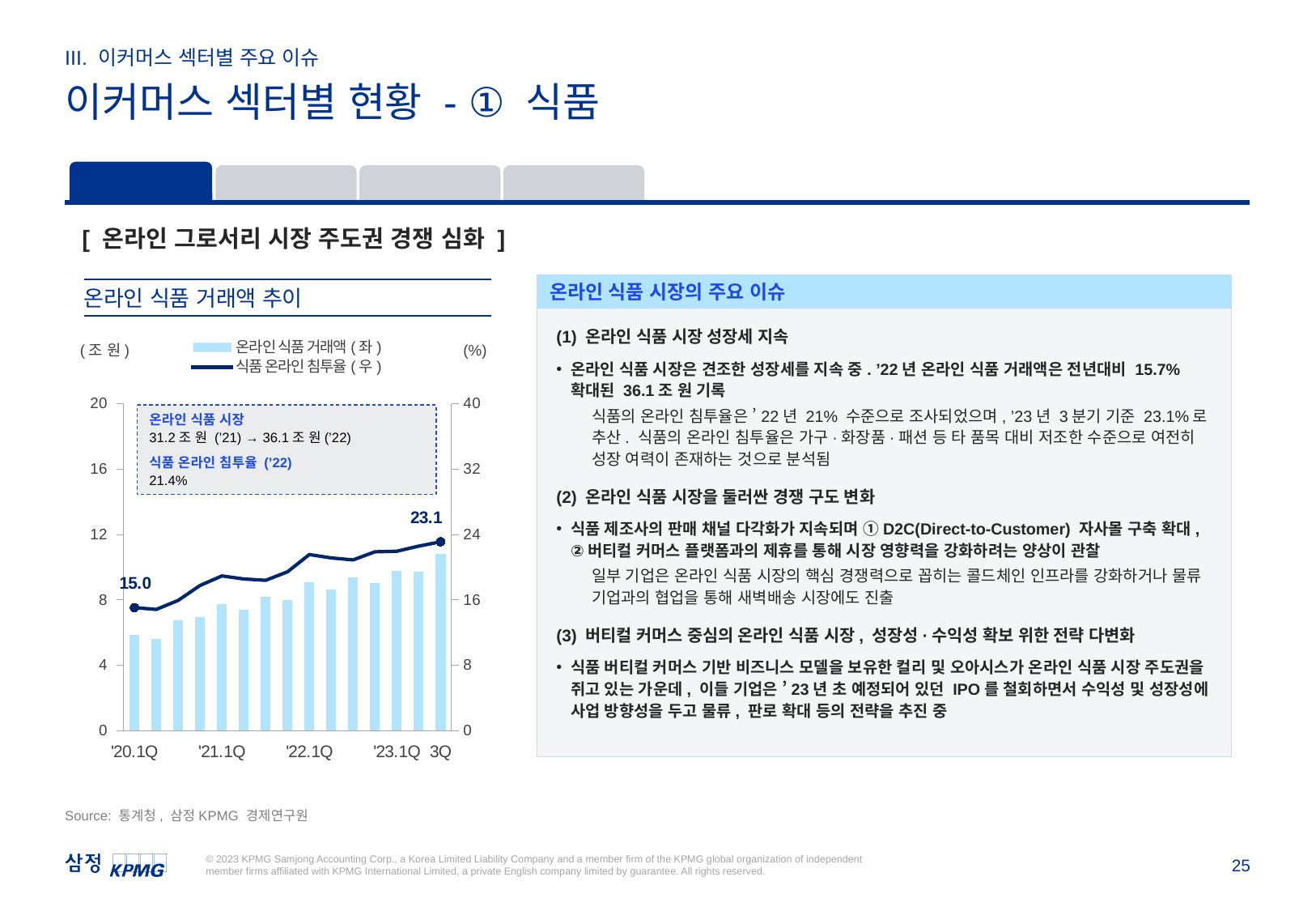

III. 이커머스 섹터별 주요 이슈
이커머스 섹터별 현황 - ① 식품
식품
패션
딜리버리
라이프스타일
[ 온라인 그로서리 시장 주도권 경쟁 심화 ]

(1) 온라인 식품 시장 성장세 지속
온라인 식품 시장은 견조한 성장세를 지속 중. ’22년 온라인 식품 거래액은 전년대비 15.7% 확대된 36.1조 원 기록
식품의 온라인 침투율은 ’22년 21% 수준으로 조사되었으며, ’23년 3분기 기준 23.1%로 추산. 식품의 온라인 침투율은 가구·화장품·패션 등 타 품목 대비 저조한 수준으로 여전히 성장 여력이 존재하는 것으로 분석됨

(2) 온라인 식품 시장을 둘러싼 경쟁 구도 변화
식품 제조사의 판매 채널 다각화가 지속되며 ①D2C(Direct-to-Customer) 자사몰 구축 확대, ②버티컬 커머스 플랫폼과의 제휴를 통해 시장 영향력을 강화하려는 양상이 관찰
일부 기업은 온라인 식품 시장의 핵심 경쟁력으로 꼽히는 콜드체인 인프라를 강화하거나 물류 기업과의 협업을 통해 새벽배송 시장에도 진출

(3) 버티컬 커머스 중심의 온라인 식품 시장, 성장성·수익성 확보 위한 전략 다변화
식품 버티컬 커머스 기반 비즈니스 모델을 보유한 컬리 및 오아시스가 온라인 식품 시장 주도권을 쥐고 있는 가운데, 이들 기업은 ’23년 초 예정되어 있던 IPO를 철회하면서 수익성 및 성장성에 사업 방향성을 두고 물류, 판로 확대 등의 전략을 추진 중
온라인 식품 시장의 주요 이슈
온라인 식품 거래액 추이

### Chart

| Category | 온라인 식품 거래액(좌) | 식품 온라인 침투율(우) |
|---|---|---|
| '20.1Q | 5.851157 | 15.049820230078339 |
|  | 5.59218 | 14.822809512671823 |
|  | 6.752765 | 15.927593231200094 |
|  | 6.921051 | 17.75652193322227 |
| '21.1Q | 7.719238 | 18.926327514425086 |
|  | 7.371664 | 18.555154602417932 |
|  | 8.170513 | 18.387748236175412 |
|  | 7.986177 | 19.432392067389635 |
| '22.1Q | 9.092517 | 21.5437518841122 |
|  | 8.616376 | 21.12780375618107 |
|  | 9.361201 | 20.89264701966797 |
|  | 9.034871 | 21.88128929545747 |
| '23.1Q | 9.782032 | 21.95043790441816 |
|  | 9.710247 | 22.57641386949844 |
| 3Q | 10.816571 | 23.10869503354216 |
(조 원)
(%)
온라인 식품 시장
31.2조 원 (’21) → 36.1조 원(’22)
식품 온라인 침투율 (’22)
21.4%
Source: 통계청, 삼정KPMG 경제연구원